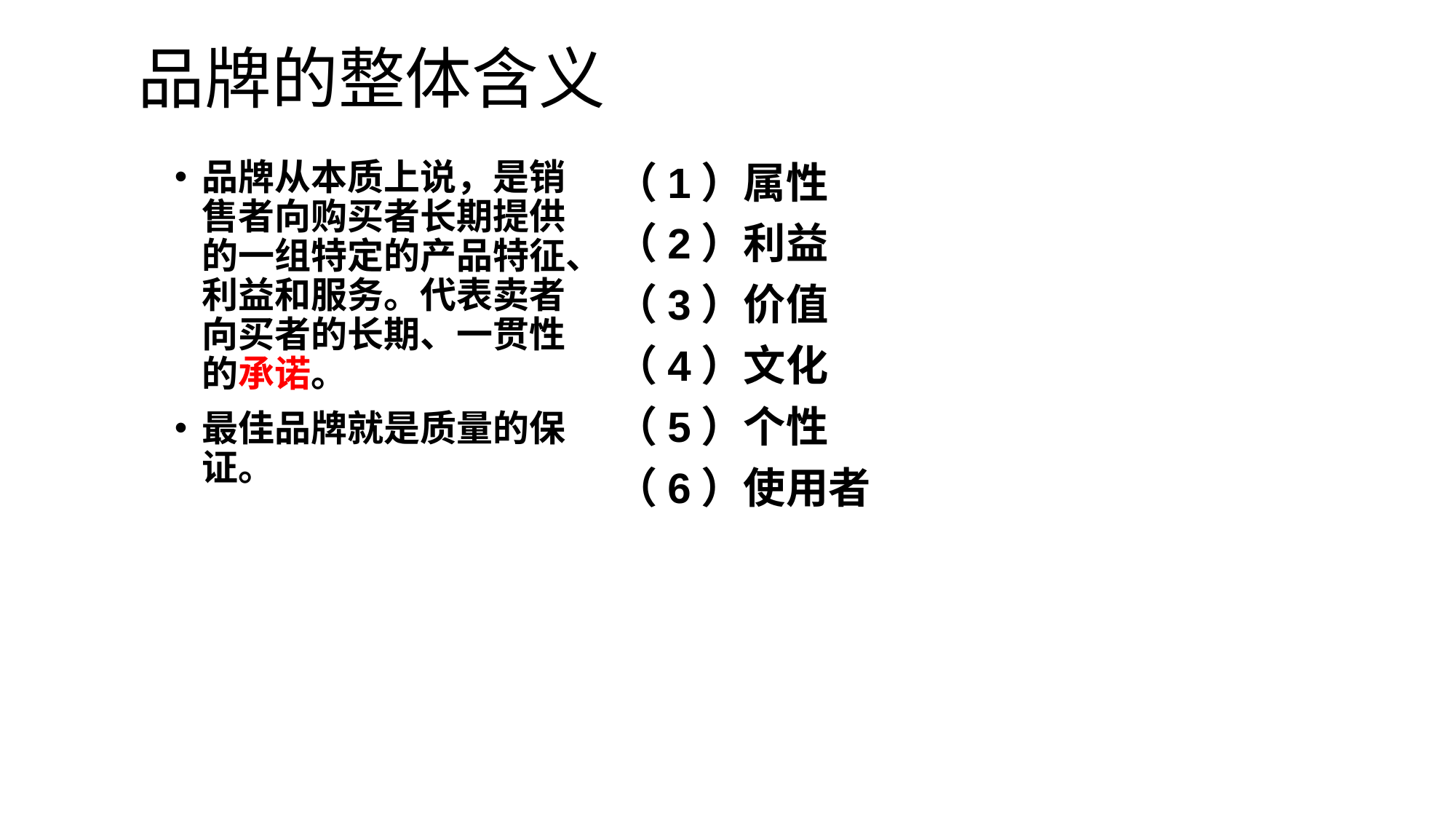

品牌的整体含义
品牌从本质上说，是销售者向购买者长期提供的一组特定的产品特征、利益和服务。代表卖者向买者的长期、一贯性的承诺。
最佳品牌就是质量的保证。
（1）属性
（2）利益
（3）价值
（4）文化
（5）个性
（6）使用者